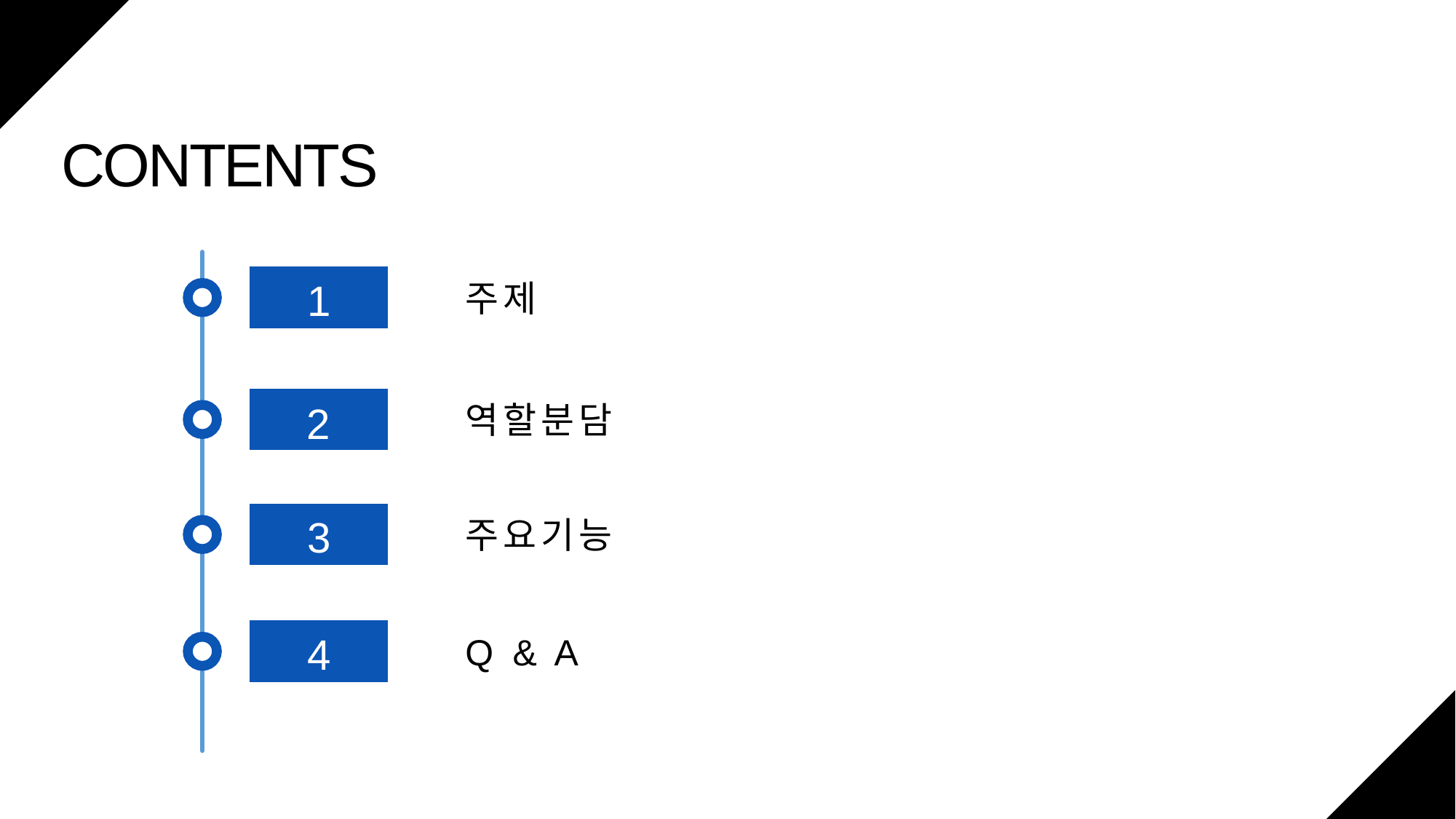

CONTENTS

1
주제

2
역할분담

3
주요기능

4
Q & A